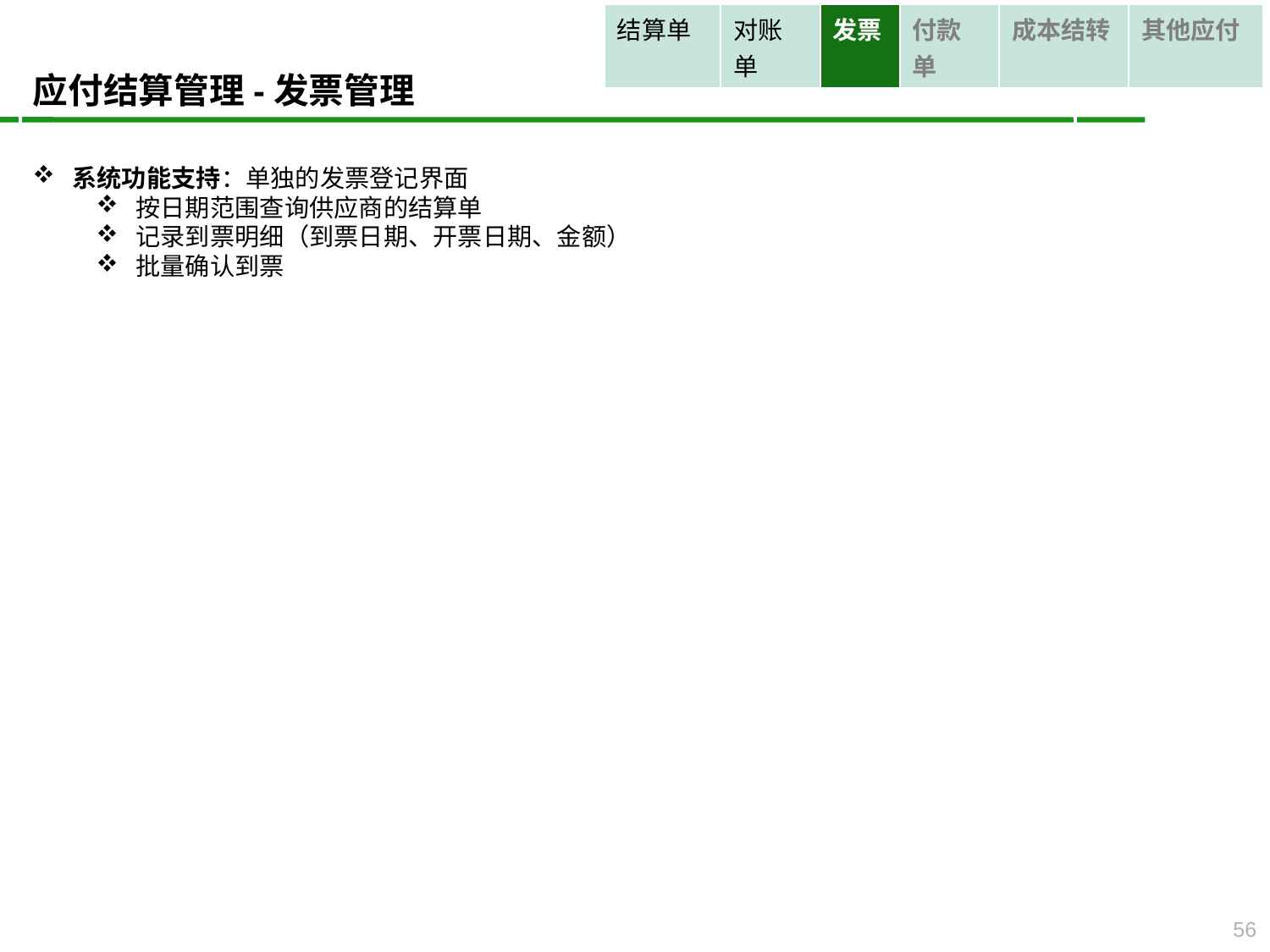

| 结算单 | 对账单 | 发票 | 付款单 | 成本结转 | 其他应付 |
| --- | --- | --- | --- | --- | --- |
应付结算管理-发票管理
系统功能支持：单独的发票登记界面
按日期范围查询供应商的结算单
记录到票明细（到票日期、开票日期、金额）
批量确认到票

56